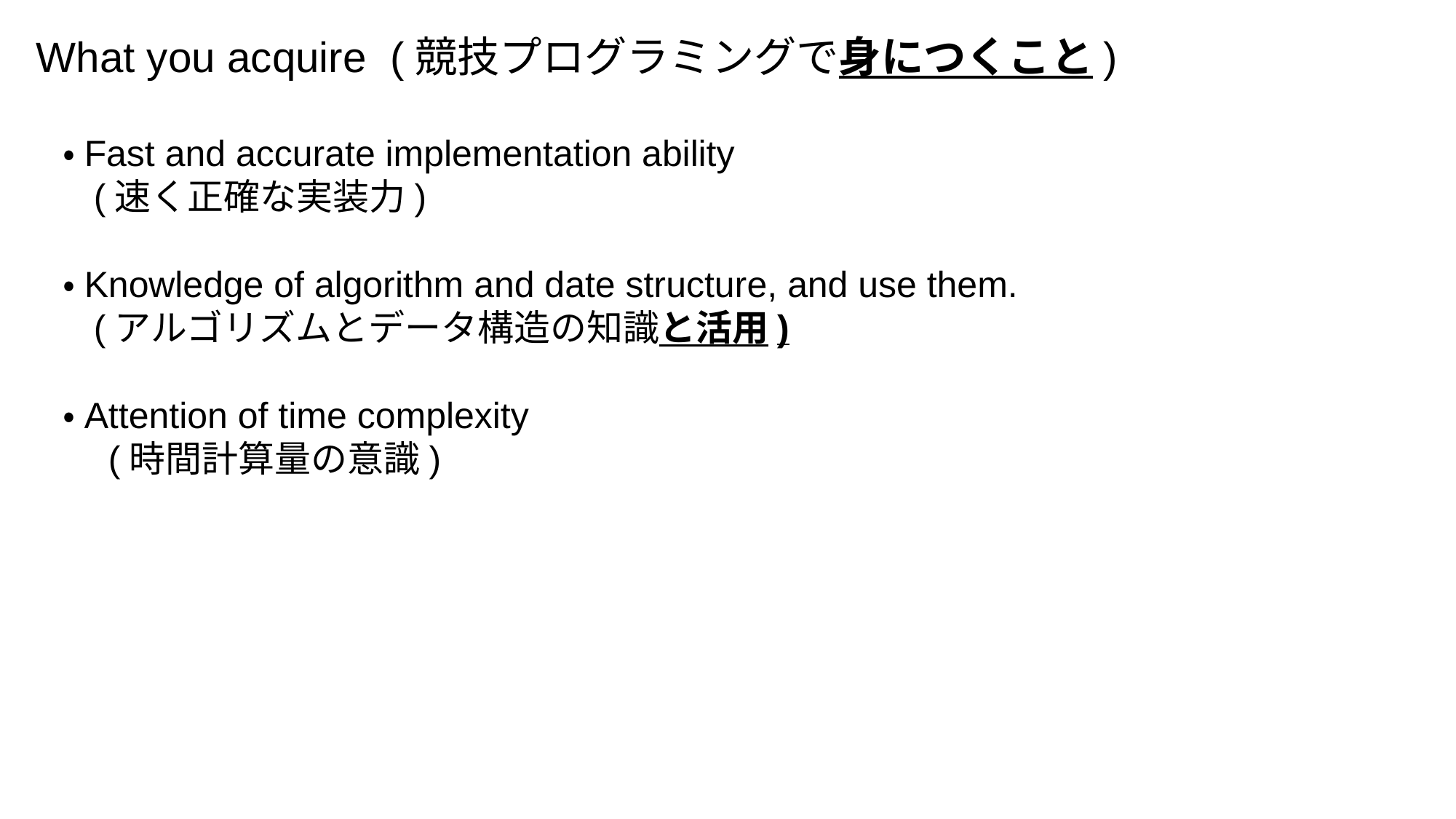

What you acquire  (競技プログラミングで身につくこと)
・Fast and accurate implementation ability
   (速く正確な実装力)

・Knowledge of algorithm and date structure, and use them.
   (アルゴリズムとデータ構造の知識と活用)

・Attention of time complexity
　(時間計算量の意識)